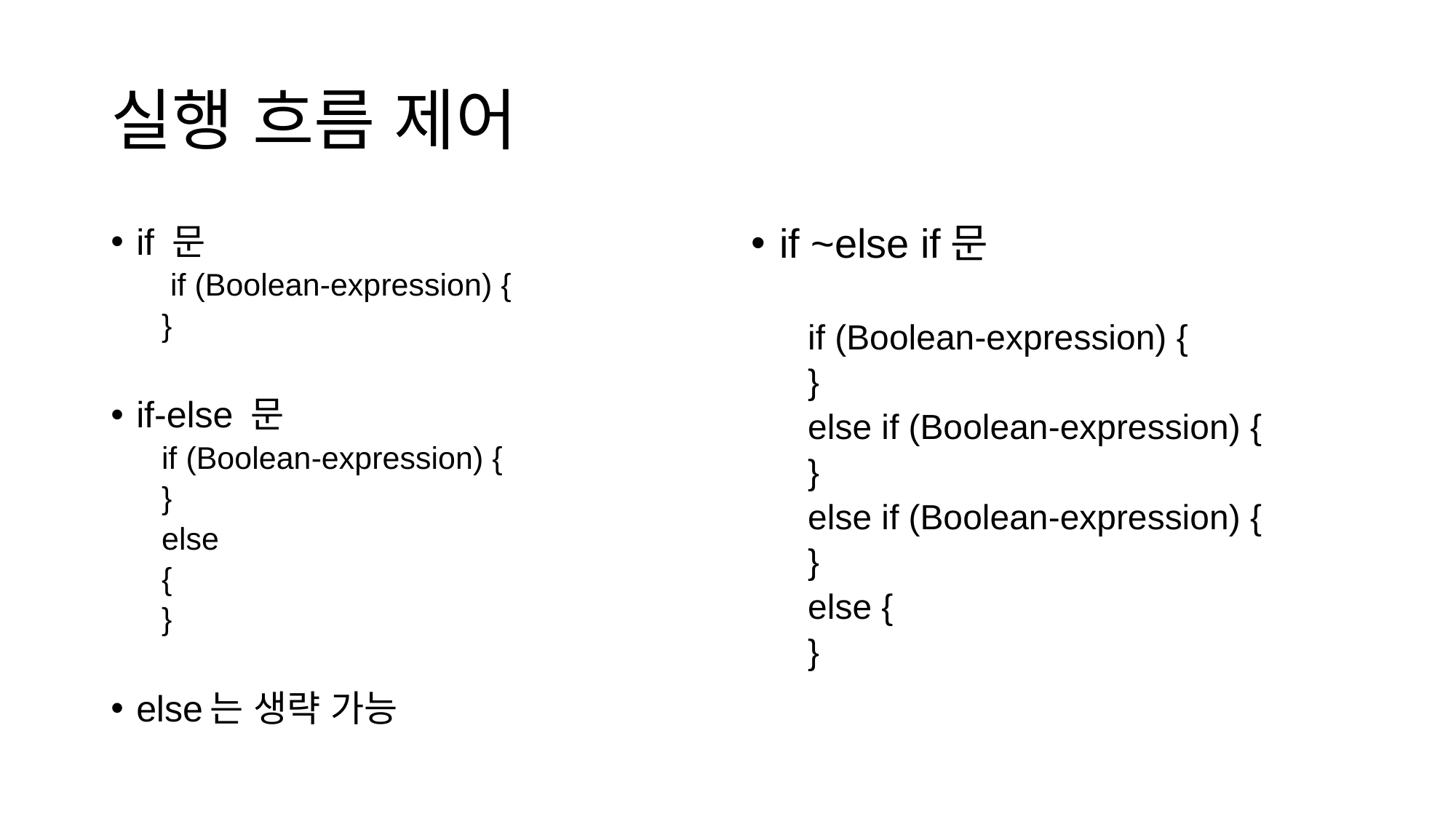

# 실행 흐름 제어
if 문
 if (Boolean-expression) {
}

if-else 문
if (Boolean-expression) {
}
else
{
}

else는 생략 가능

if ~else if문

if (Boolean-expression) {
}
else if (Boolean-expression) {
}
else if (Boolean-expression) {
}
else {
}